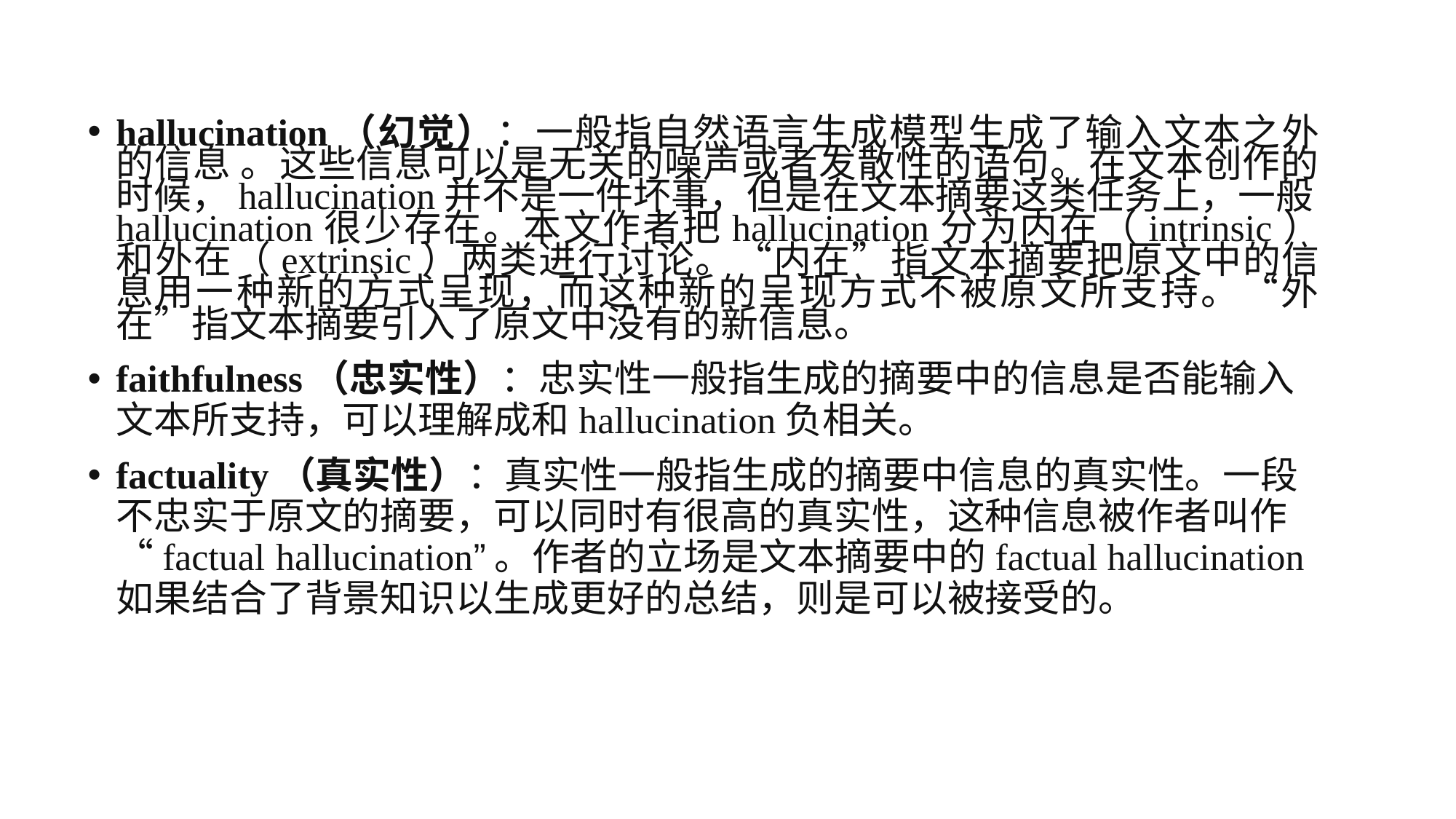

hallucination（幻觉）：一般指自然语言生成模型生成了输入文本之外的信息 。这些信息可以是无关的噪声或者发散性的语句。在文本创作的时候，hallucination并不是一件坏事，但是在文本摘要这类任务上，一般hallucination很少存在。本文作者把hallucination分为内在（intrinsic）和外在（extrinsic）两类进行讨论。“内在”指文本摘要把原文中的信息用一种新的方式呈现，而这种新的呈现方式不被原文所支持。“外在”指文本摘要引入了原文中没有的新信息。
faithfulness（忠实性）：忠实性一般指生成的摘要中的信息是否能输入文本所支持，可以理解成和hallucination负相关。
factuality（真实性）：真实性一般指生成的摘要中信息的真实性。一段不忠实于原文的摘要，可以同时有很高的真实性，这种信息被作者叫作“factual hallucination”。作者的立场是文本摘要中的factual hallucination如果结合了背景知识以生成更好的总结，则是可以被接受的。